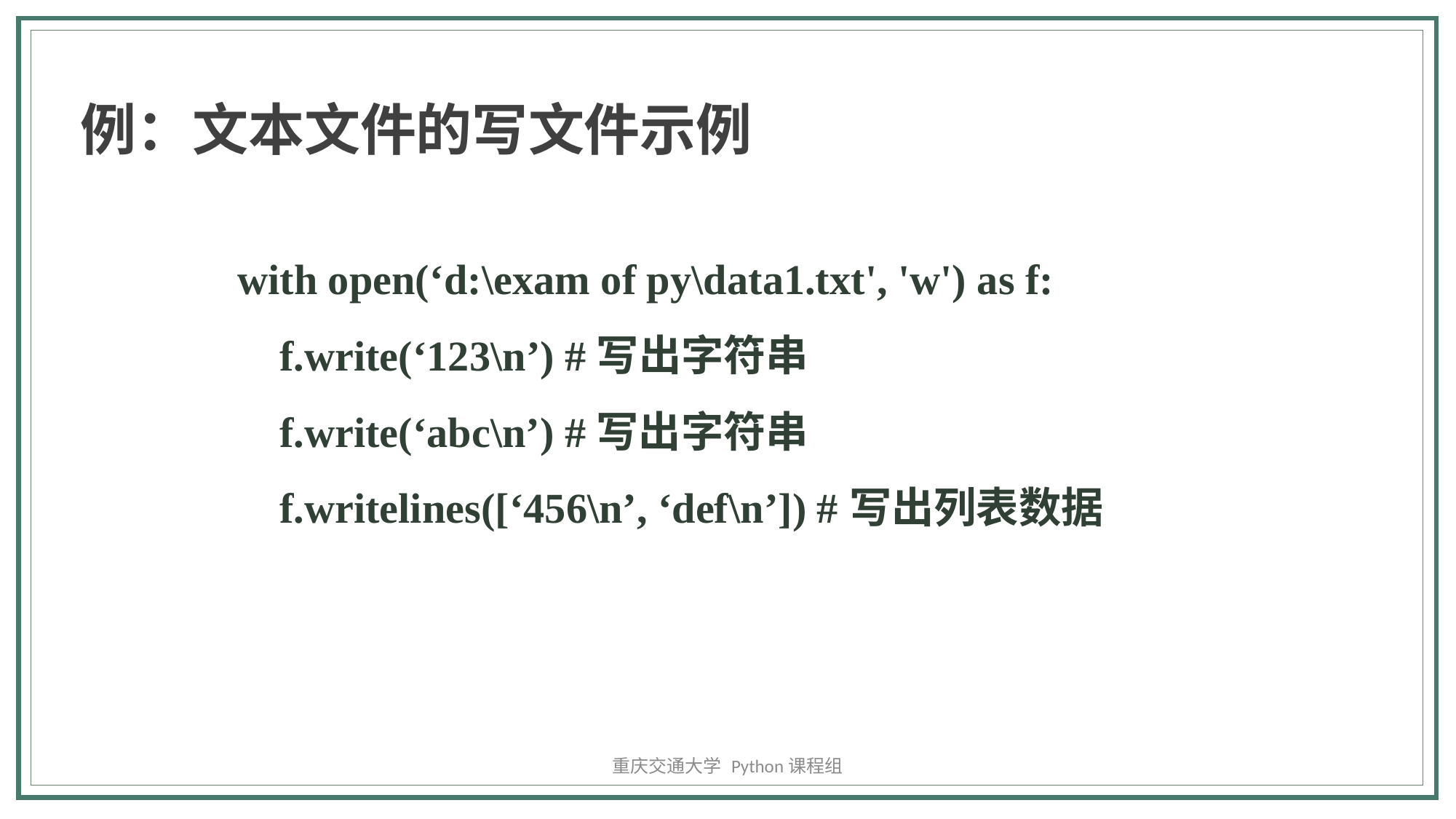

例：文本文件的写文件示例
with open(‘d:\exam of py\data1.txt', 'w') as f:
    f.write(‘123\n’) #写出字符串
    f.write(‘abc\n’) #写出字符串
    f.writelines([‘456\n’, ‘def\n’]) #写出列表数据
重庆交通大学 Python课程组